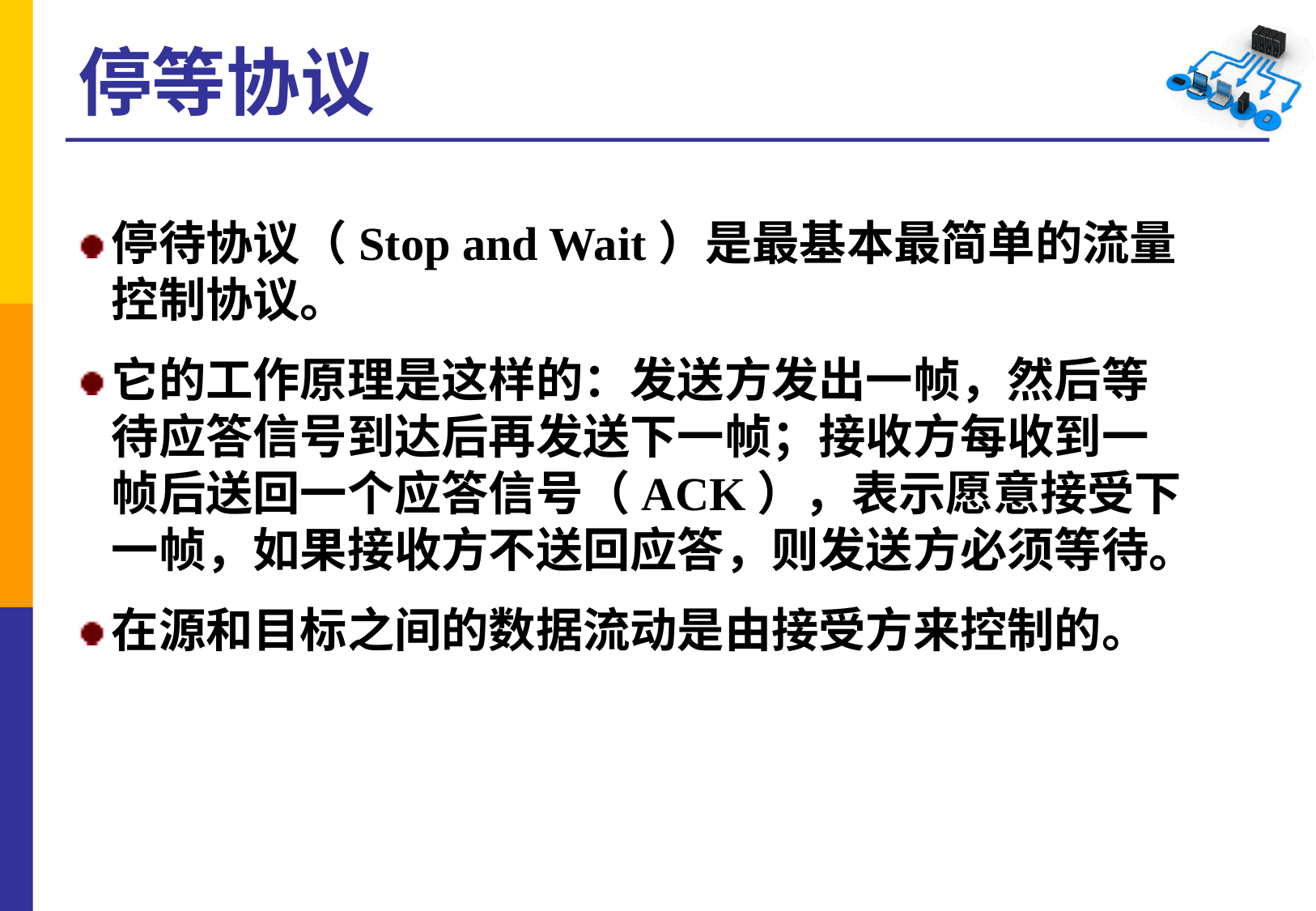

# 停等协议
停待协议（Stop and Wait）是最基本最简单的流量控制协议。
它的工作原理是这样的：发送方发出一帧，然后等待应答信号到达后再发送下一帧；接收方每收到一帧后送回一个应答信号（ACK），表示愿意接受下一帧，如果接收方不送回应答，则发送方必须等待。
在源和目标之间的数据流动是由接受方来控制的。